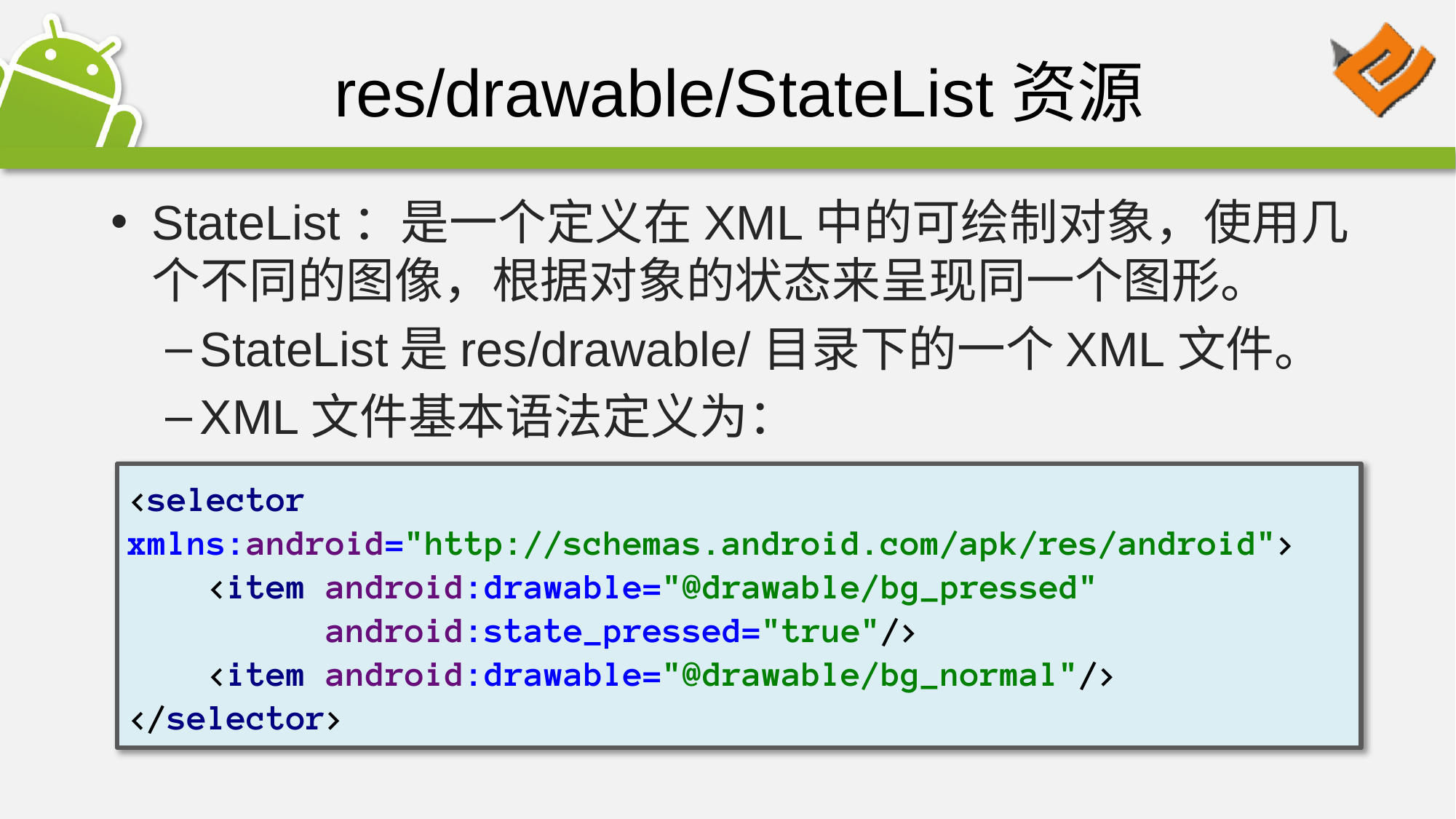

# res/drawable/StateList资源
StateList：是一个定义在XML中的可绘制对象，使用几个不同的图像，根据对象的状态来呈现同一个图形。
StateList是res/drawable/目录下的一个XML文件。
XML文件基本语法定义为：
<selector xmlns:android="http://schemas.android.com/apk/res/android">
    <item android:drawable="@drawable/bg_pressed"
          android:state_pressed="true"/>
    <item android:drawable="@drawable/bg_normal"/>
</selector>